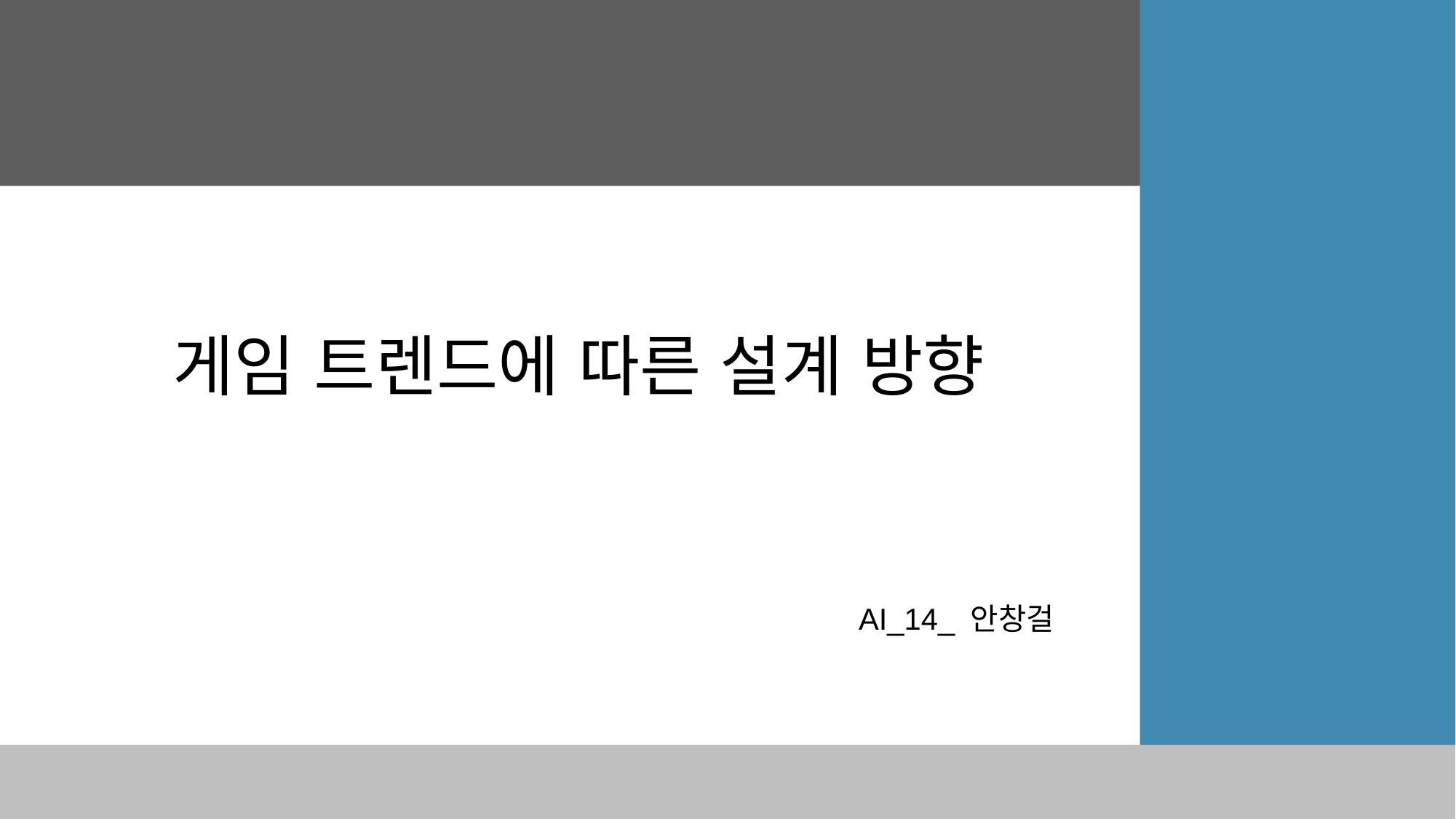

# 게임 트렌드에 따른 설계 방향
AI_14_ 안창걸